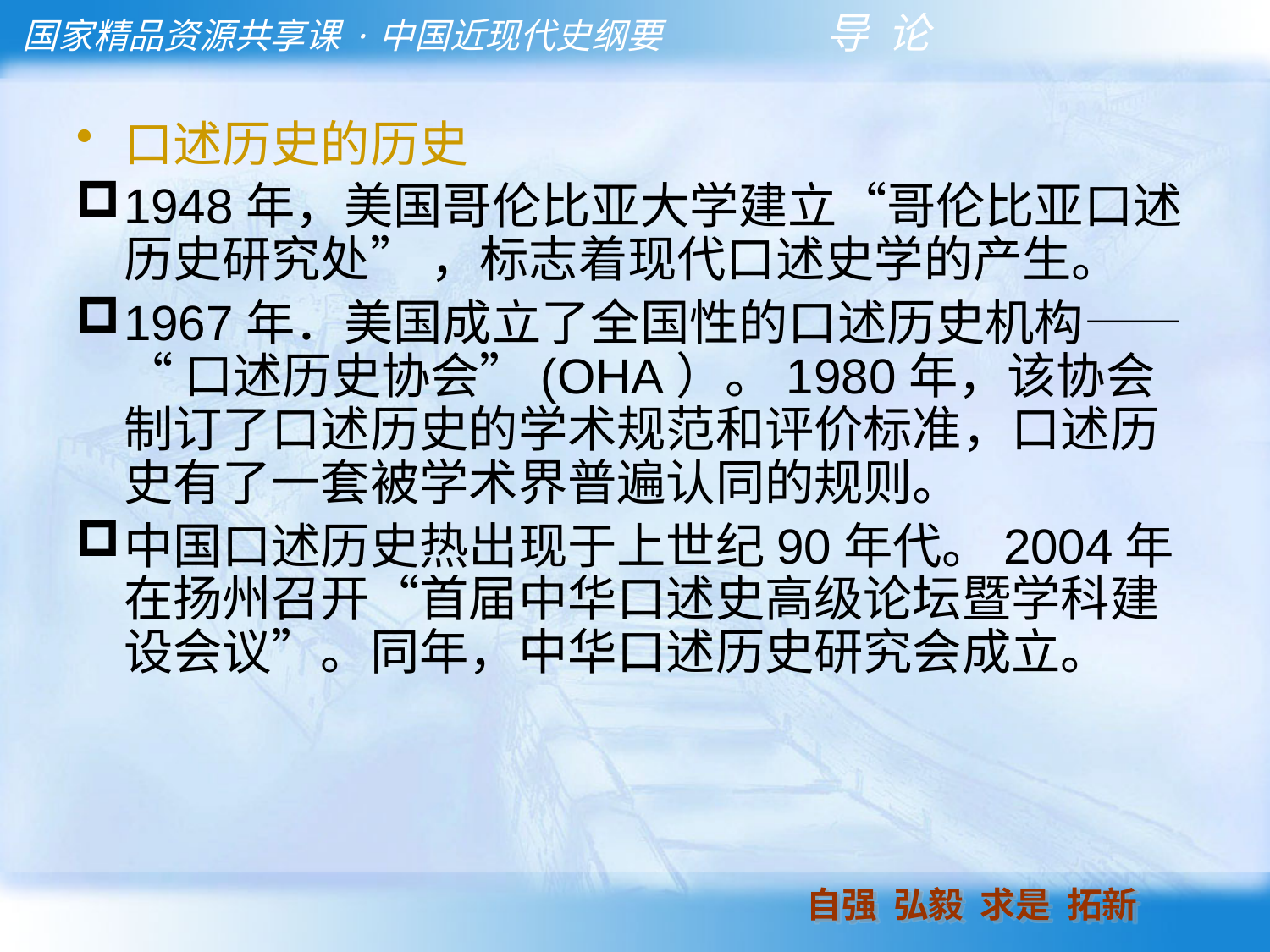

口述历史的历史
1948年，美国哥伦比亚大学建立“哥伦比亚口述历史研究处” ，标志着现代口述史学的产生。
1967年．美国成立了全国性的口述历史机构——“ 口述历史协会”(OHA）。1980年，该协会制订了口述历史的学术规范和评价标准，口述历史有了一套被学术界普遍认同的规则。
中国口述历史热出现于上世纪90年代。2004年在扬州召开“首届中华口述史高级论坛暨学科建设会议”。同年，中华口述历史研究会成立。